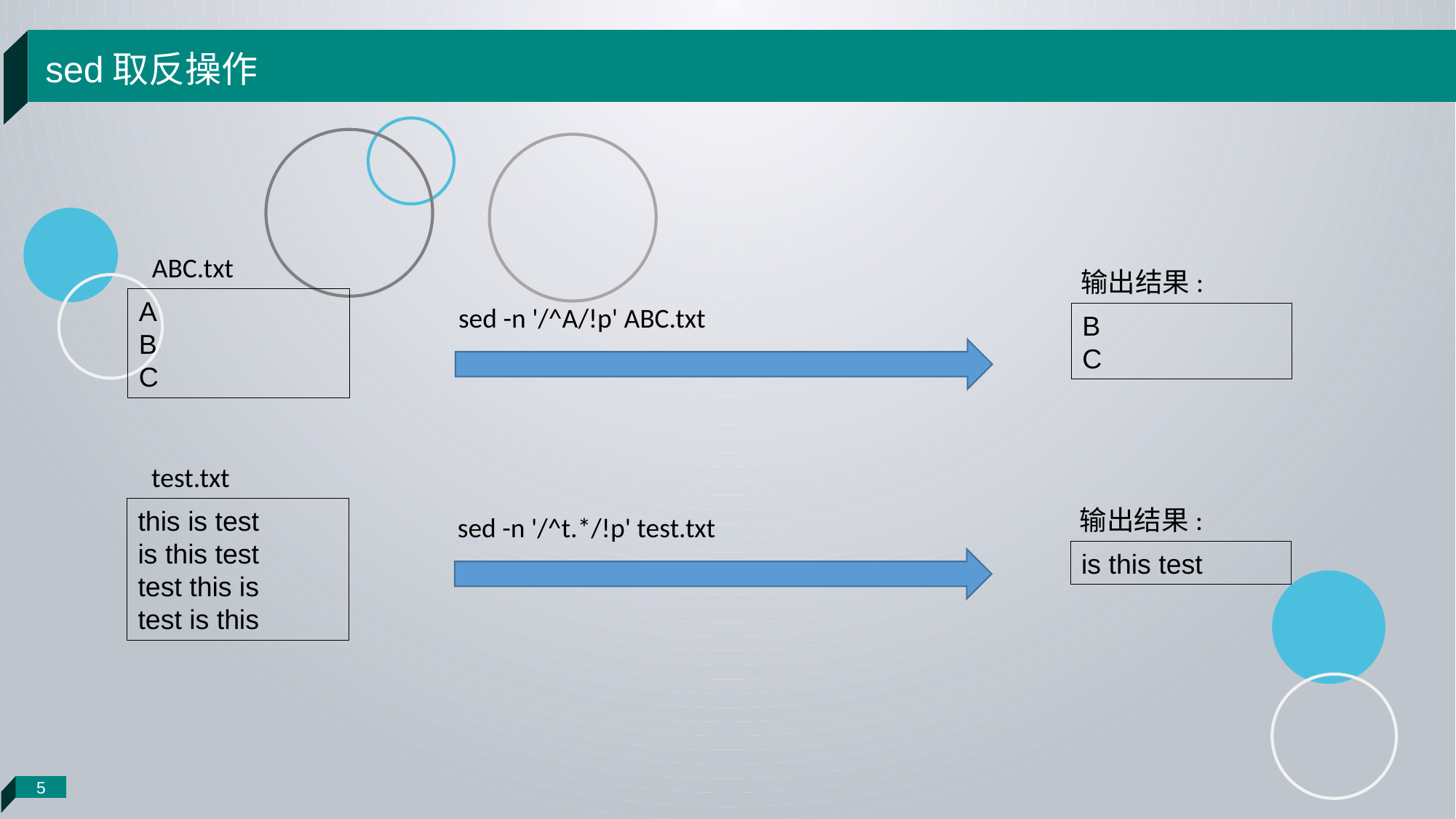

5

sed取反操作

ABC.txt
输出结果:
A
B
C
sed -n '/^A/!p' ABC.txt
B
C

test.txt
输出结果:
this is test
is this test
test this is
test is this
sed -n '/^t.*/!p' test.txt
is this test